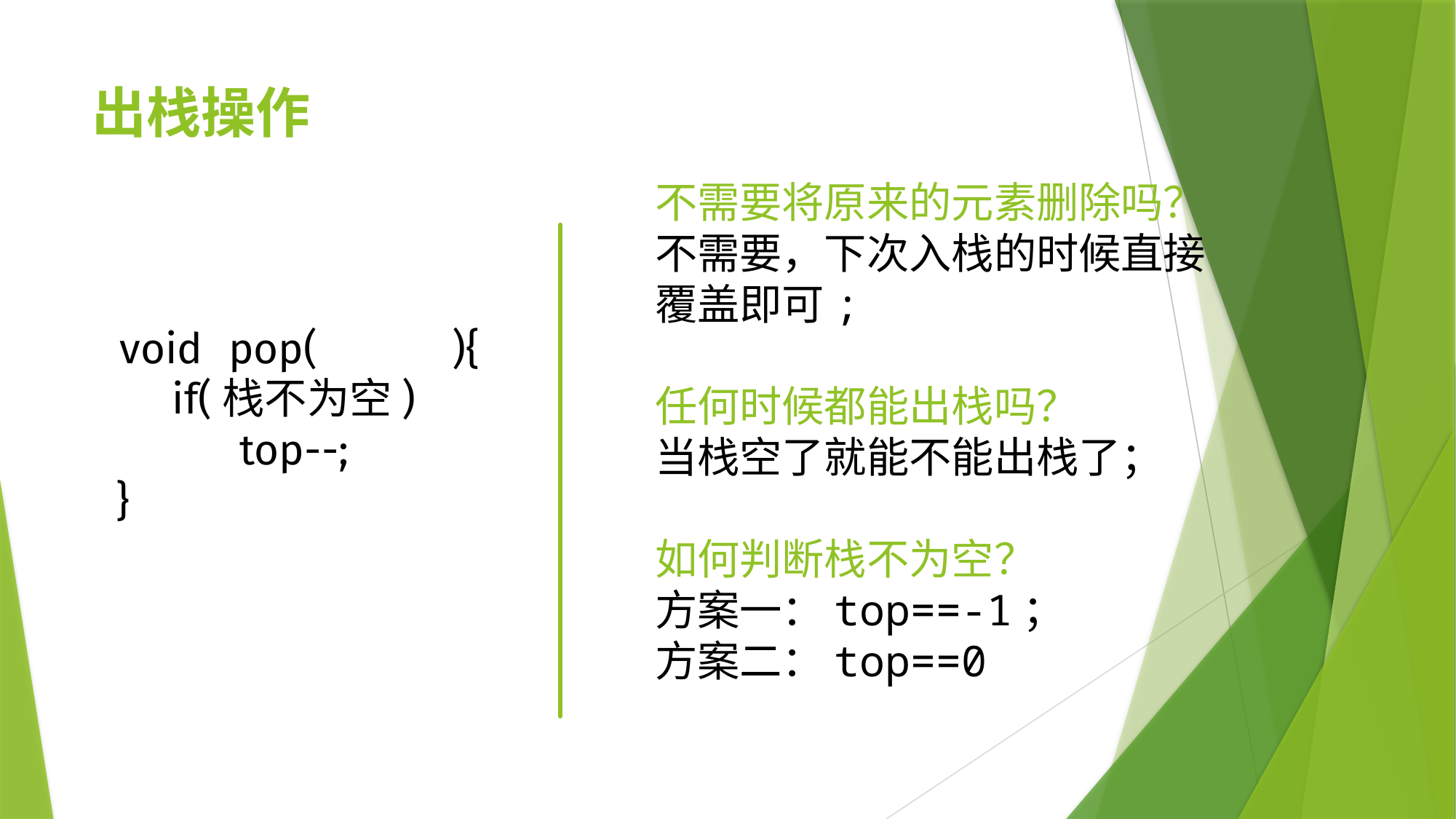

# 出栈操作
不需要将原来的元素删除吗？
不需要，下次入栈的时候直接覆盖即可;

任何时候都能出栈吗？
当栈空了就能不能出栈了；

如何判断栈不为空？
方案一：top==-1；
方案二：top==0

           pop(            ){
      if(栈不为空)
            top--;
 }

void